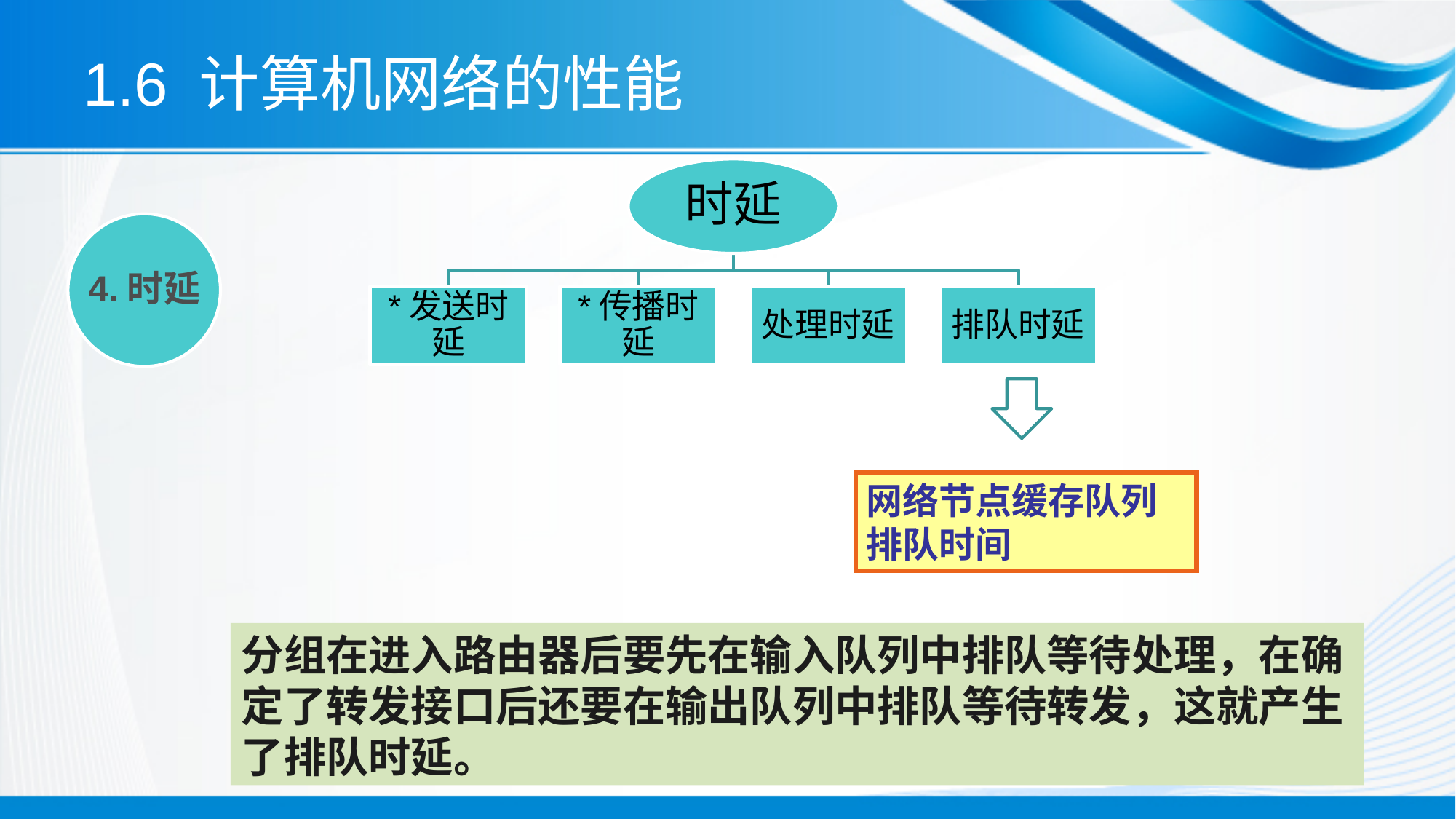

# 1.6 计算机网络的性能
时延
*发送时延
*传播时延
处理时延
排队时延

4.时延

网络节点缓存队列排队时间
分组在进入路由器后要先在输入队列中排队等待处理，在确定了转发接口后还要在输出队列中排队等待转发，这就产生了排队时延。